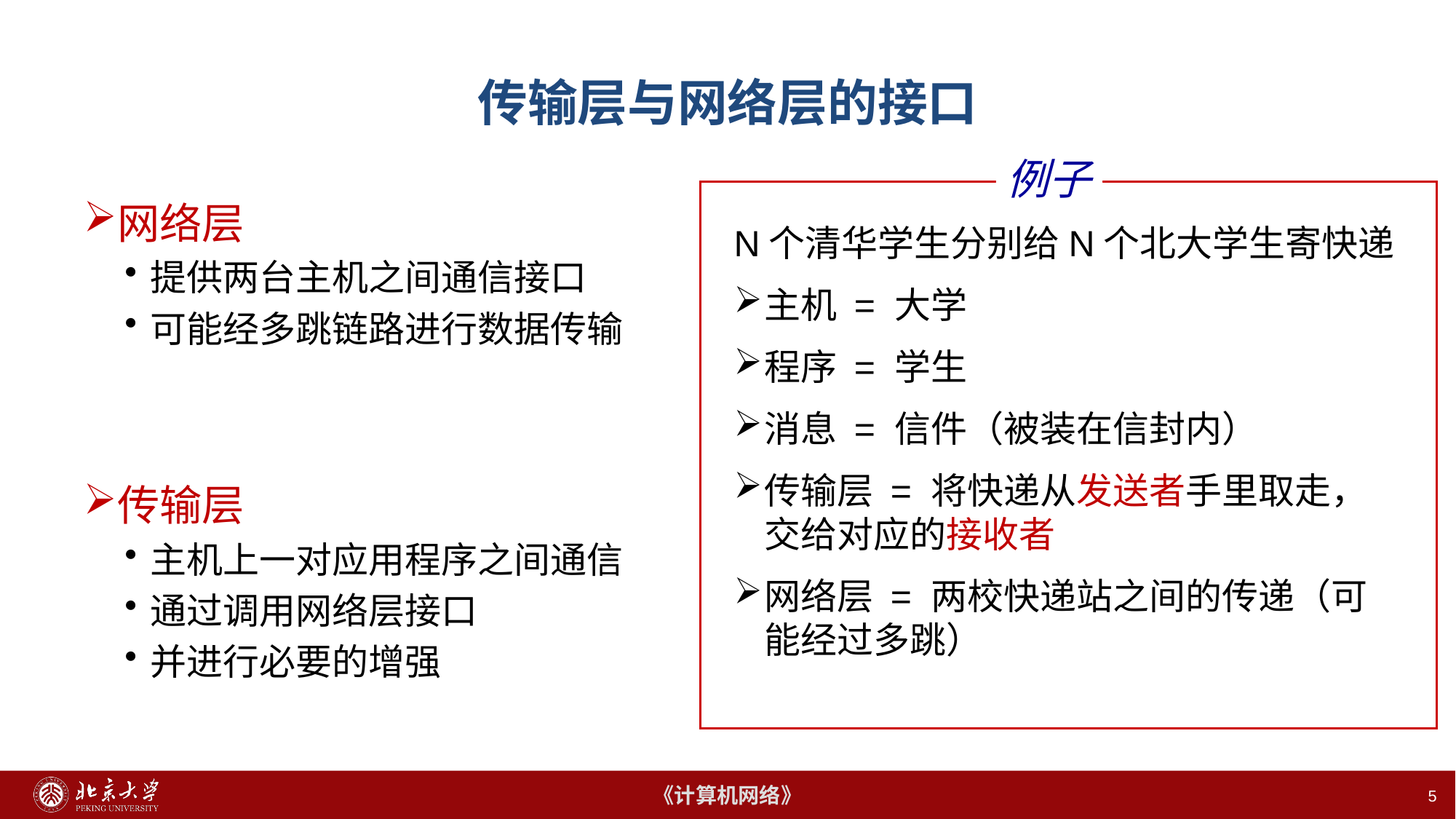

# 传输层与网络层的接口
例子

网络层
提供两台主机之间通信接口
可能经多跳链路进行数据传输
N个清华学生分别给N个北大学生寄快递
主机 = 大学
程序 = 学生
消息 = 信件（被装在信封内）
传输层 = 将快递从发送者手里取走，交给对应的接收者
网络层 = 两校快递站之间的传递（可能经过多跳）
传输层
主机上一对应用程序之间通信
通过调用网络层接口
并进行必要的增强
5